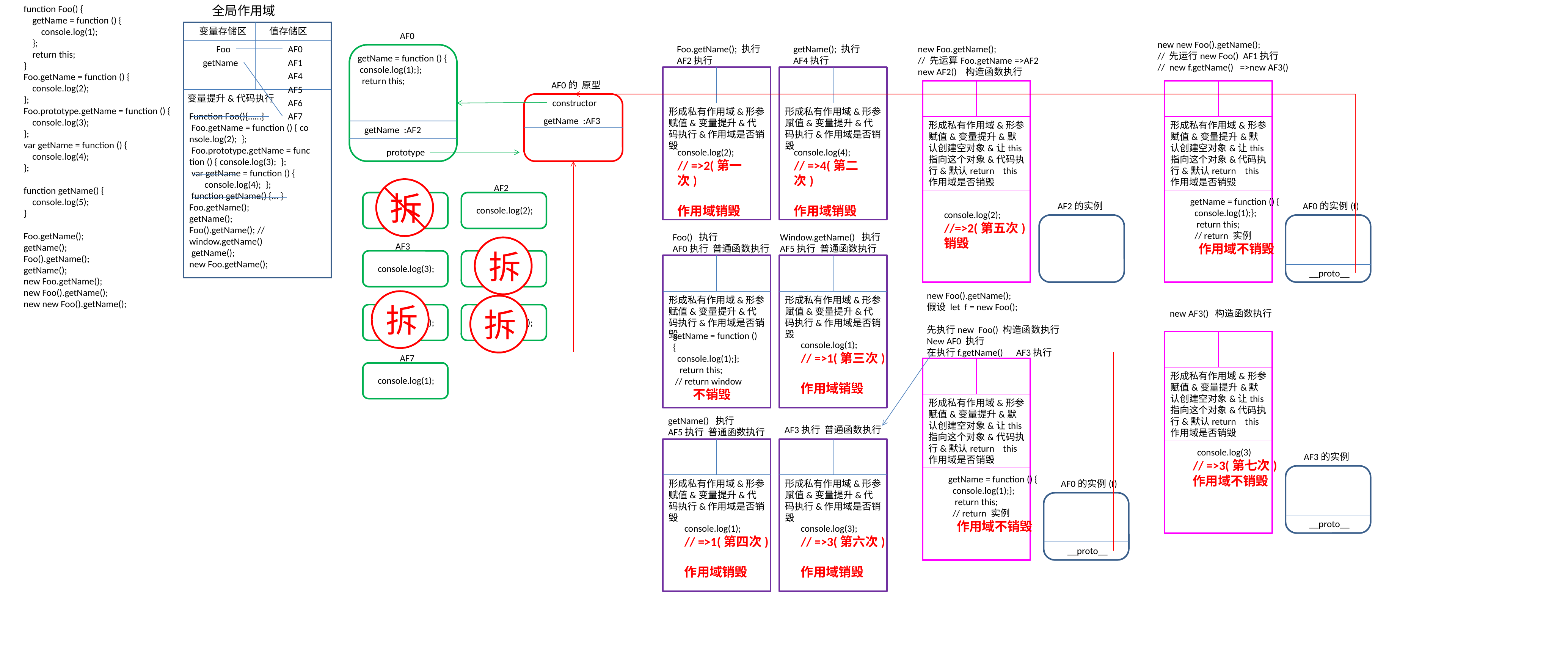

function Foo() {
            getName = function () {
                console.log(1);
            };
            return this;
        }
        Foo.getName = function () {
            console.log(2);
        };
        Foo.prototype.getName = function () {
            console.log(3);
        };
        var getName = function () {
            console.log(4);
        };
        function getName() {
            console.log(5);
        }

        Foo.getName();
        getName();
        Foo().getName();
        getName();
        new Foo.getName();
        new Foo().getName();
        new new Foo().getName();

全局作用域

变量存储区           值存储区
AF0
new new Foo().getName();
// 先运行new Foo()  AF1执行
//  new f.getName()   =>new AF3()

Foo
AF0
Foo.getName(); 执行
AF2执行
getName(); 执行
AF4执行
new Foo.getName();
// 先运算Foo.getName =>AF2
new AF2()   构造函数执行

 getName = function () {
  console.log(1);};
   return this;

getName
AF1
AF4

AF0的  原型
AF5

变量提升&代码执行
AF6

constructor
形成私有作用域&形参赋值&变量提升&代码执行&作用域是否销毁
形成私有作用域&形参赋值&变量提升&代码执行&作用域是否销毁
Function Foo(){……}
 Foo.getName = function () { console.log(2);  };
 Foo.prototype.getName = function () { console.log(3);  };
 var getName = function () {
       console.log(4);  };
 function getName() {… }
Foo.getName();
getName();
Foo().getName(); // window.getName()
 getName();
new Foo.getName();

AF7
getName  :AF3
形成私有作用域&形参赋值&变量提升&默认创建空对象&让this指向这个对象&代码执行&默认return    this作用域是否销毁
形成私有作用域&形参赋值&变量提升&默认创建空对象&让this指向这个对象&代码执行&默认return    this作用域是否销毁
getName  :AF2
prototype
console.log(2);
// =>2(第一次)

作用域销毁
console.log(4);
// =>4(第二次)

作用域销毁
拆
AF1
AF2

getName = function () {
  console.log(1);};
   return this;
  // return 实例
  作用域不销毁

AF2的实例
AF0的实例(f)
console.log(5);
console.log(2);
console.log(2);
//=>2(第五次)
销毁

Foo()  执行
AF0执行  普通函数执行
Window.getName()  执行
AF5执行  普通函数执行
AF3
拆
AF4

console.log(3);
console.log(4);
__proto__
new Foo().getName();
假设 let  f = new Foo();

先执行new  Foo() 构造函数执行
New AF0 执行
在执行f.getName()      AF3执行

拆
AF5
AF6
形成私有作用域&形参赋值&变量提升&代码执行&作用域是否销毁
形成私有作用域&形参赋值&变量提升&代码执行&作用域是否销毁
拆

new AF3()  构造函数执行
console.log(1);
console.log(1);
getName = function () {
  console.log(1);};
   return this;
 // return window
      不销毁

console.log(1);
// =>1(第三次)

作用域销毁
AF7

形成私有作用域&形参赋值&变量提升&默认创建空对象&让this指向这个对象&代码执行&默认return    this作用域是否销毁
console.log(1);
形成私有作用域&形参赋值&变量提升&默认创建空对象&让this指向这个对象&代码执行&默认return    this作用域是否销毁
getName()  执行
AF5执行  普通函数执行
AF3执行  普通函数执行

  console.log(3)
// =>3(第七次)
作用域不销毁

AF3的实例

getName = function () {
  console.log(1);};
   return this;
  // return 实例
  作用域不销毁

形成私有作用域&形参赋值&变量提升&代码执行&作用域是否销毁
形成私有作用域&形参赋值&变量提升&代码执行&作用域是否销毁
AF0的实例(f)

__proto__
console.log(1);
// =>1(第四次)

作用域销毁
console.log(3);
// =>3(第六次)

作用域销毁
__proto__